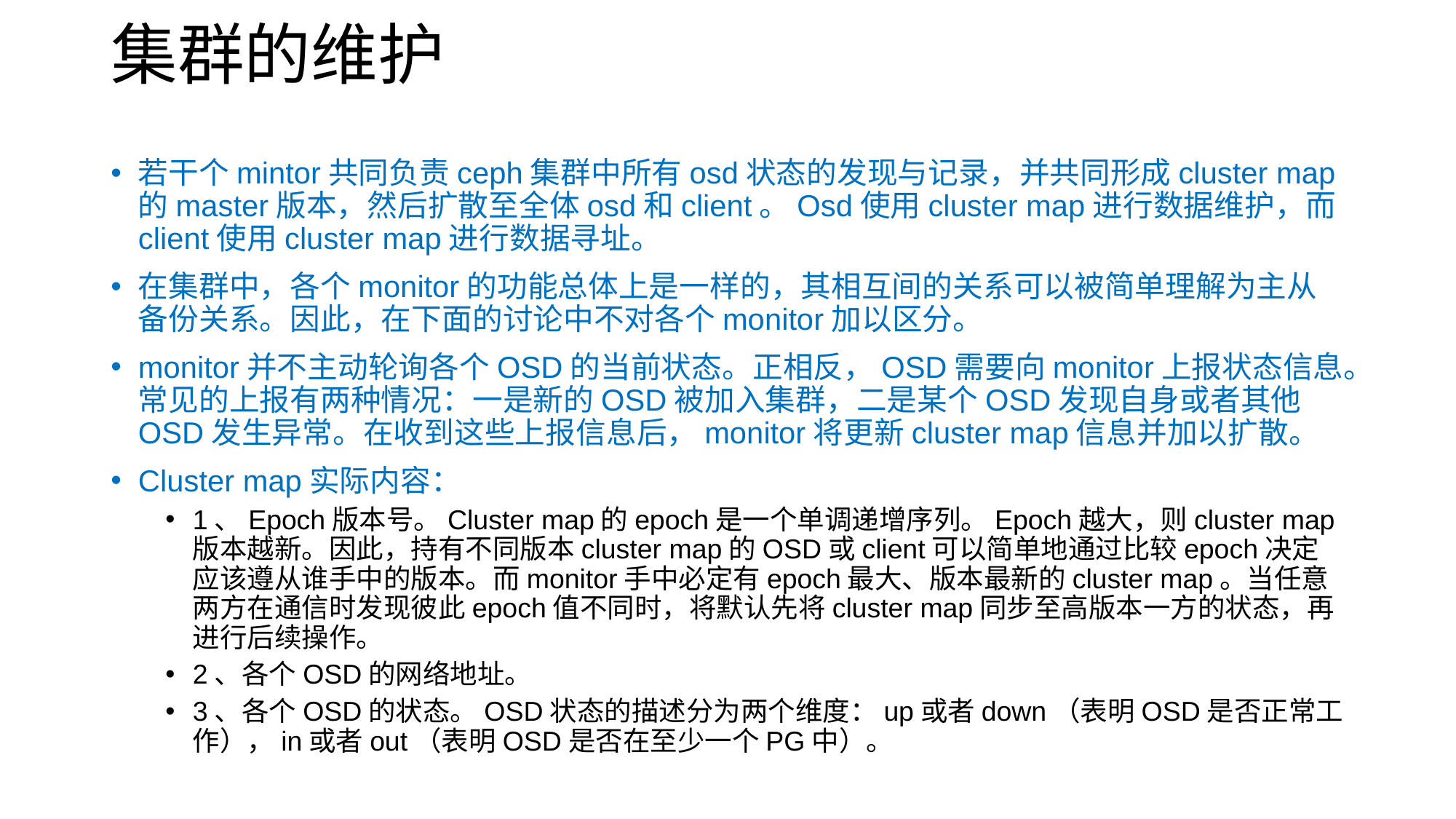

# 集群的维护
若干个mintor共同负责ceph集群中所有osd状态的发现与记录，并共同形成cluster map的master版本，然后扩散至全体osd和client。Osd使用cluster map进行数据维护，而client使用cluster map进行数据寻址。
在集群中，各个monitor的功能总体上是一样的，其相互间的关系可以被简单理解为主从备份关系。因此，在下面的讨论中不对各个monitor加以区分。
monitor并不主动轮询各个OSD的当前状态。正相反，OSD需要向monitor上报状态信息。常见的上报有两种情况：一是新的OSD被加入集群，二是某个OSD发现自身或者其他OSD发生异常。在收到这些上报信息后，monitor将更新cluster map信息并加以扩散。
Cluster map实际内容：
1、Epoch版本号。Cluster map的epoch是一个单调递增序列。Epoch越大，则cluster map版本越新。因此，持有不同版本cluster map的OSD或client可以简单地通过比较epoch决定应该遵从谁手中的版本。而monitor手中必定有epoch最大、版本最新的cluster map。当任意两方在通信时发现彼此epoch值不同时，将默认先将cluster map同步至高版本一方的状态，再进行后续操作。
2、各个OSD的网络地址。
3、各个OSD的状态。OSD状态的描述分为两个维度：up或者down（表明OSD是否正常工作），in或者out（表明OSD是否在至少一个PG中）。